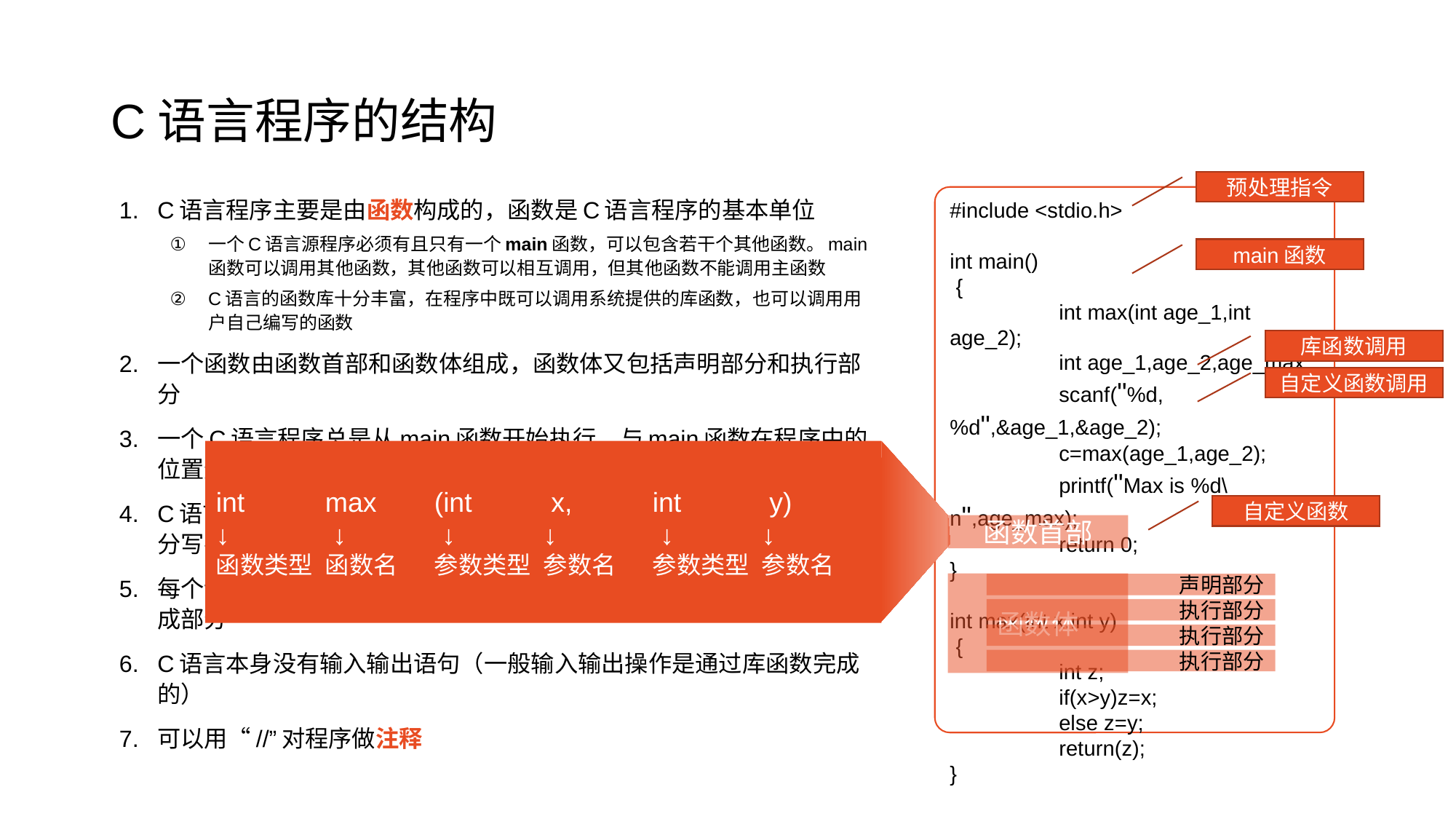

# C语言程序的结构
预处理指令
main函数
自定义函数
#include <stdio.h>

int main()
 {
	int max(int age_1,int age_2);
	int age_1,age_2,age_max;
	scanf("%d,%d",&age_1,&age_2);
	c=max(age_1,age_2);
 	printf("Max is %d\n",age_max);
	return 0;
}

int max(int x,int y)
 {
	int z;
	if(x>y)z=x;
	else z=y;
 	return(z);
}
C语言程序主要是由函数构成的，函数是C语言程序的基本单位
一个C语言源程序必须有且只有一个main函数，可以包含若干个其他函数。main函数可以调用其他函数，其他函数可以相互调用，但其他函数不能调用主函数
C语言的函数库十分丰富，在程序中既可以调用系统提供的库函数，也可以调用用户自己编写的函数
一个函数由函数首部和函数体组成，函数体又包括声明部分和执行部分
一个C语言程序总是从main函数开始执行，与main函数在程序中的位置无关
C语言程序书写格式自由，一行内可以写几个语句，一个语句也可以分写在多行上
每个语句和数据声明的最后必须有一个分号。分号是C语句的必要组成部分
C语言本身没有输入输出语句（一般输入输出操作是通过库函数完成的）
可以用“//”对程序做注释
库函数调用
自定义函数调用
int	max	(int	 x,	int	 y)
↓	 ↓	 ↓	↓	 ↓	↓
函数类型	函数名	参数类型	参数名	参数类型	参数名

函数首部
函数体
声明部分
执行部分
执行部分
执行部分